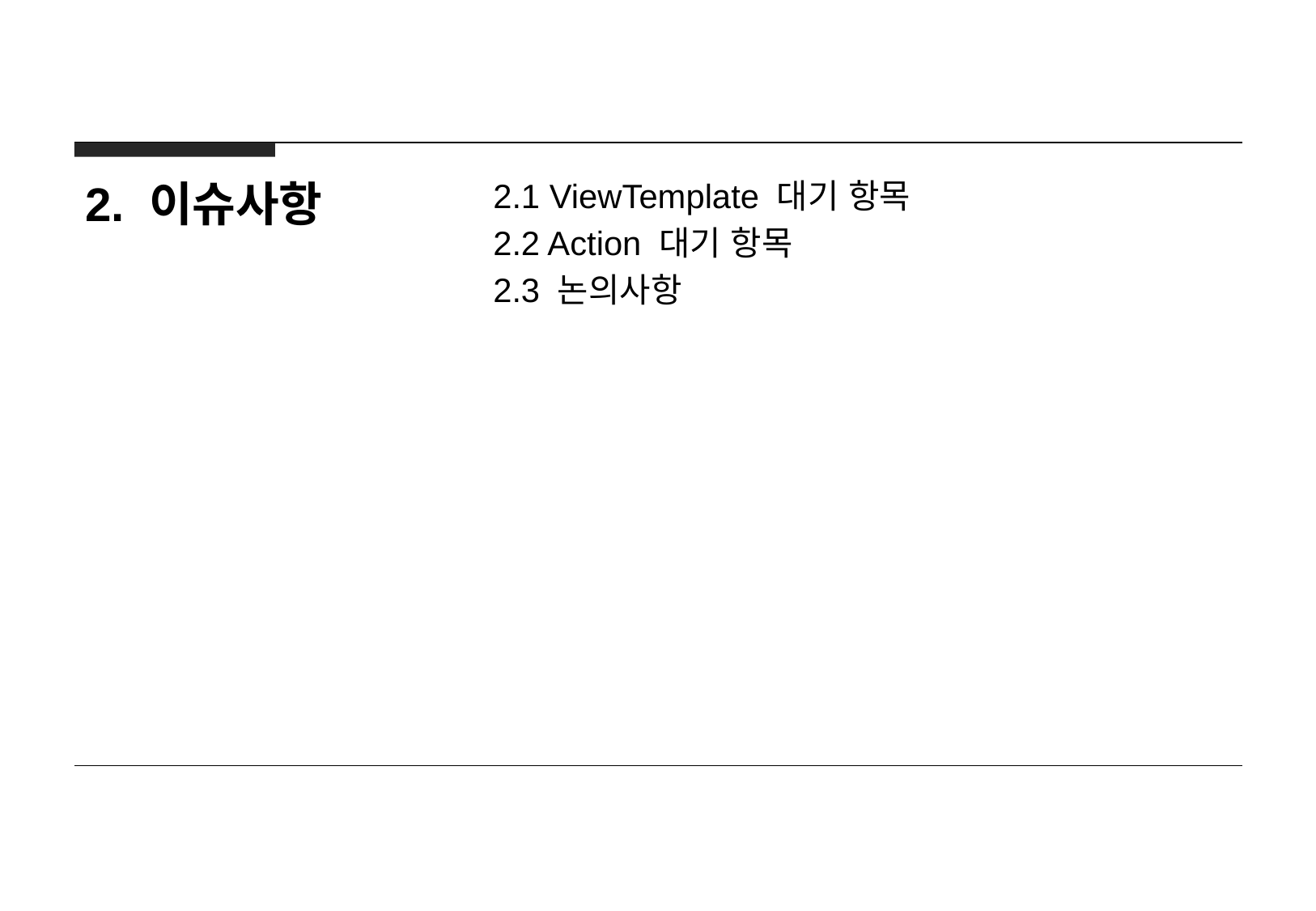

2. 이슈사항
2.1 ViewTemplate 대기 항목
2.2 Action 대기 항목
2.3 논의사항